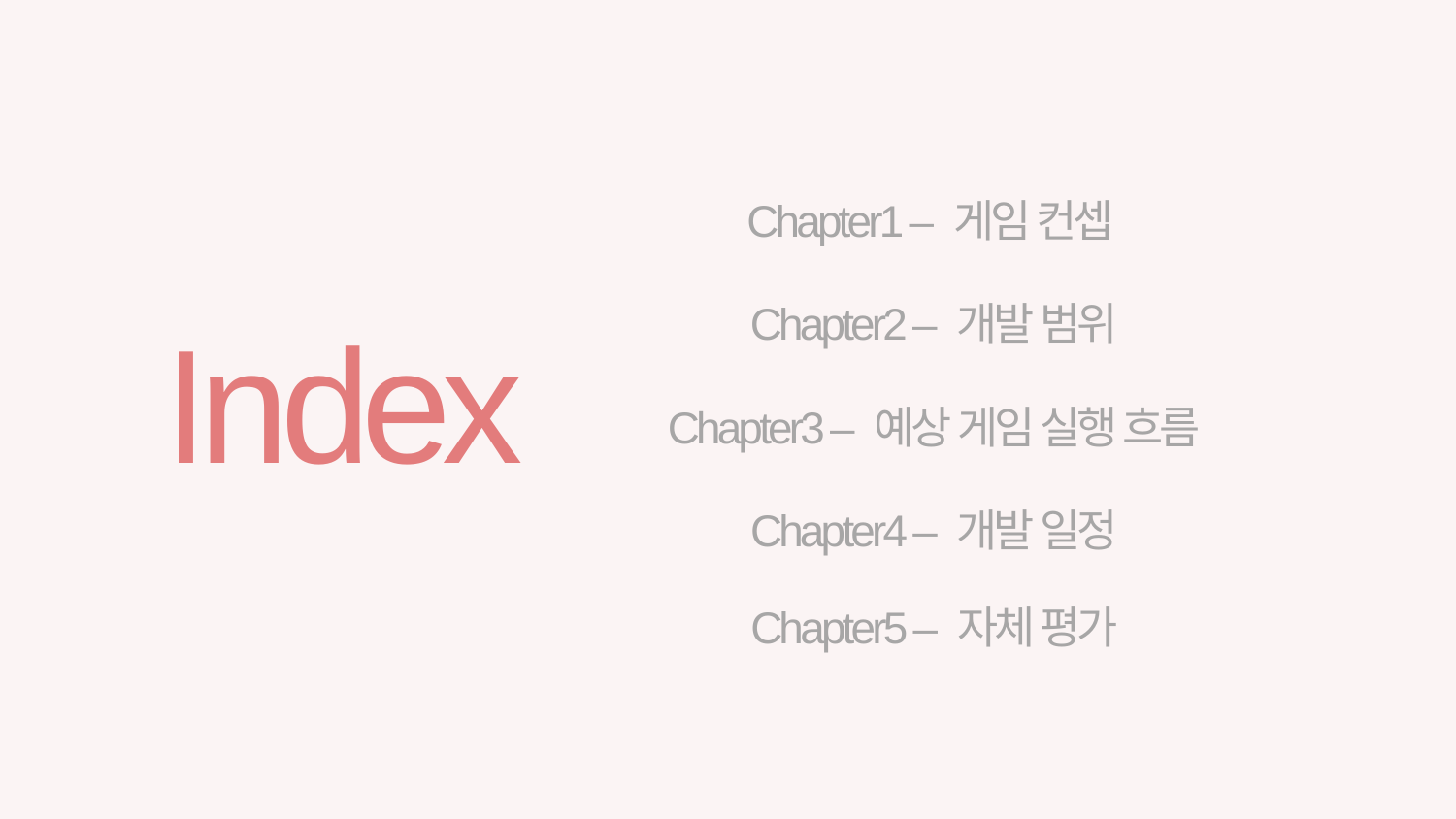

Chapter1 – 게임 컨셉
Chapter2 – 개발 범위
Index
Chapter3 – 예상 게임 실행 흐름
Chapter4 – 개발 일정
Chapter5 – 자체 평가